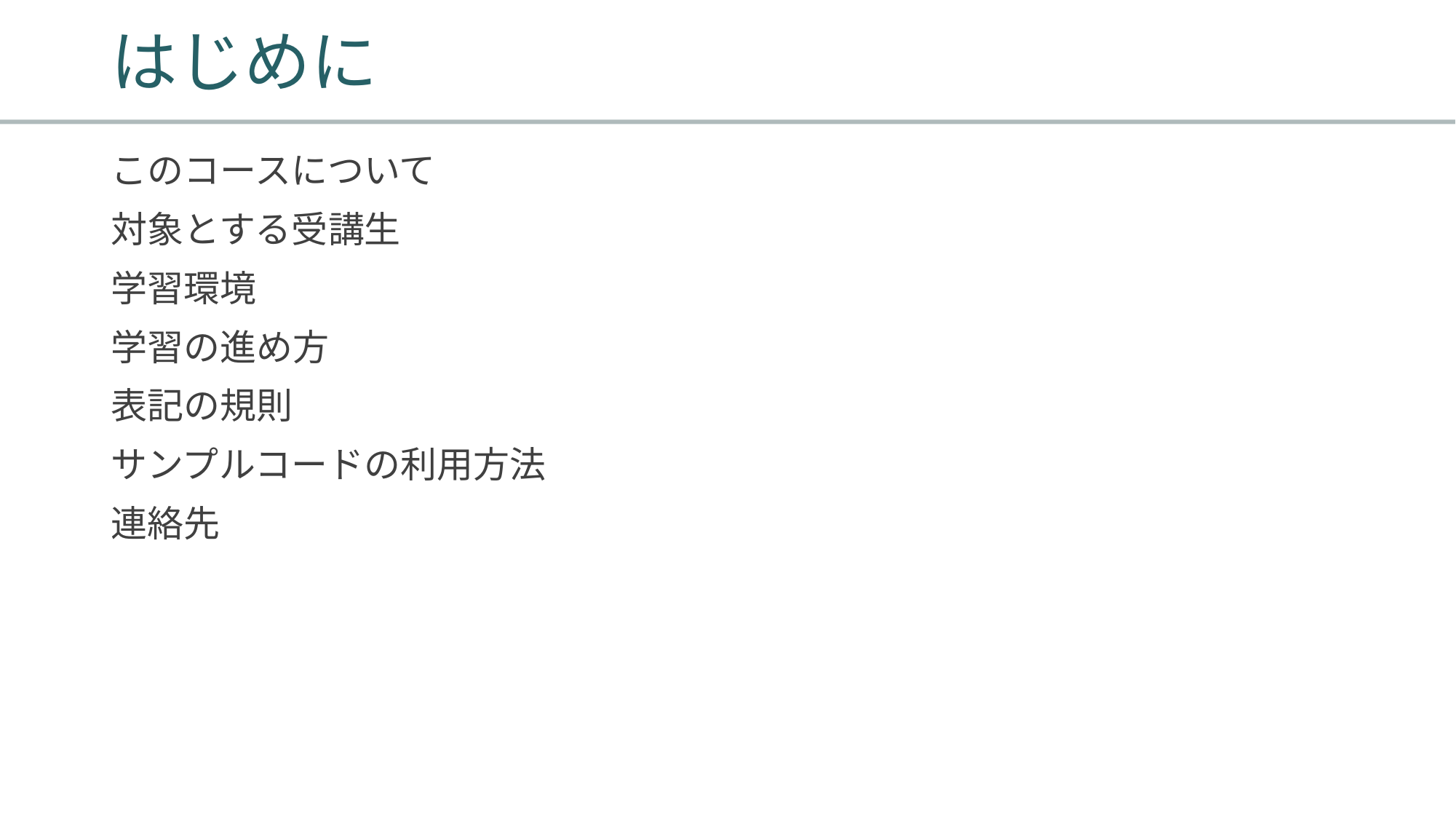

# はじめに
このコースについて
対象とする受講生
学習環境
学習の進め方
表記の規則
サンプルコードの利用方法
連絡先